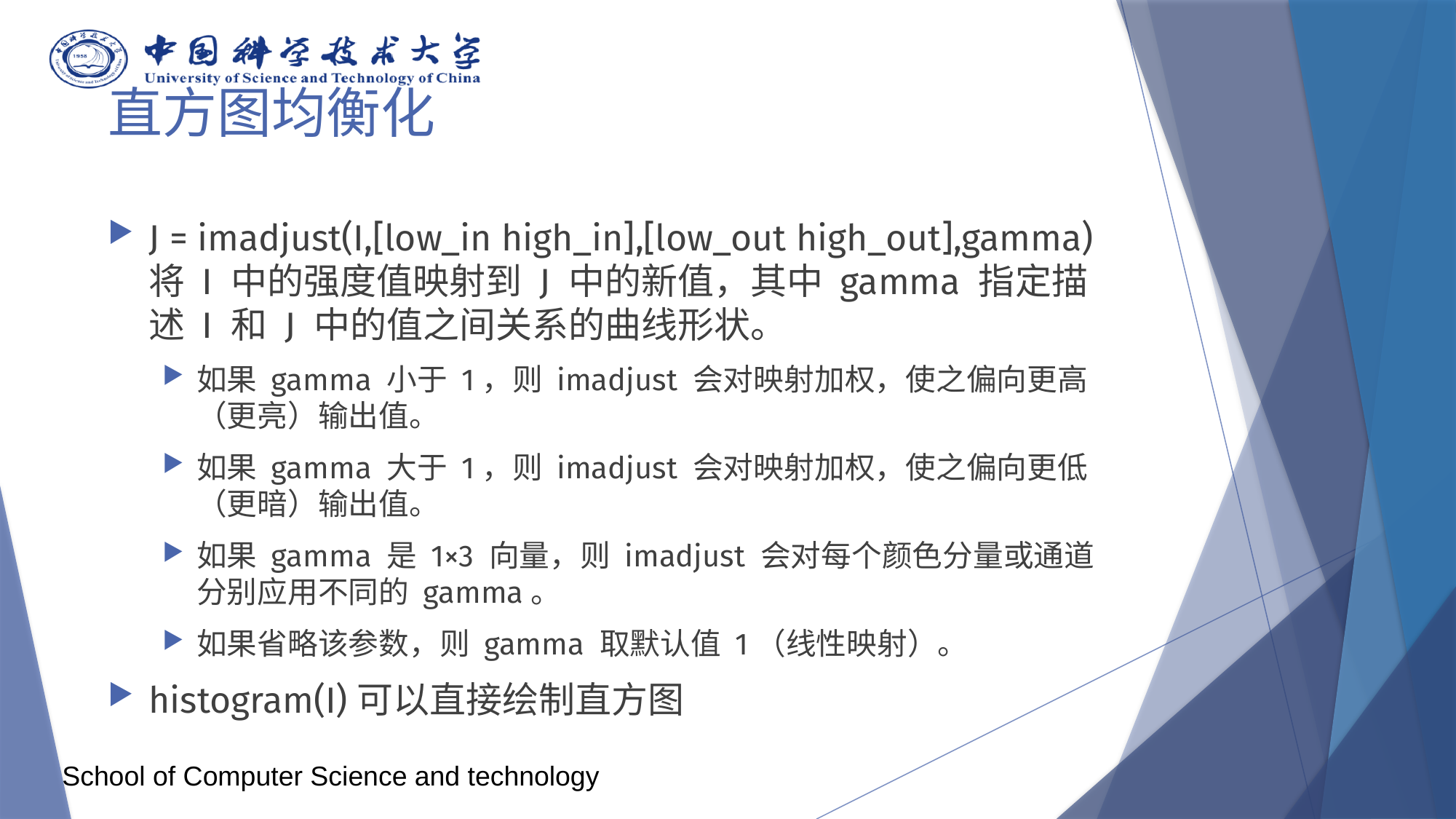

# 直方图均衡化
J = imadjust(I,[low_in high_in],[low_out high_out],gamma) 将 I 中的强度值映射到 J 中的新值，其中 gamma 指定描述 I 和 J 中的值之间关系的曲线形状。
如果 gamma 小于 1，则 imadjust 会对映射加权，使之偏向更高（更亮）输出值。
如果 gamma 大于 1，则 imadjust 会对映射加权，使之偏向更低（更暗）输出值。
如果 gamma 是 1×3 向量，则 imadjust 会对每个颜色分量或通道分别应用不同的 gamma。
如果省略该参数，则 gamma 取默认值 1（线性映射）。
histogram(I)可以直接绘制直方图